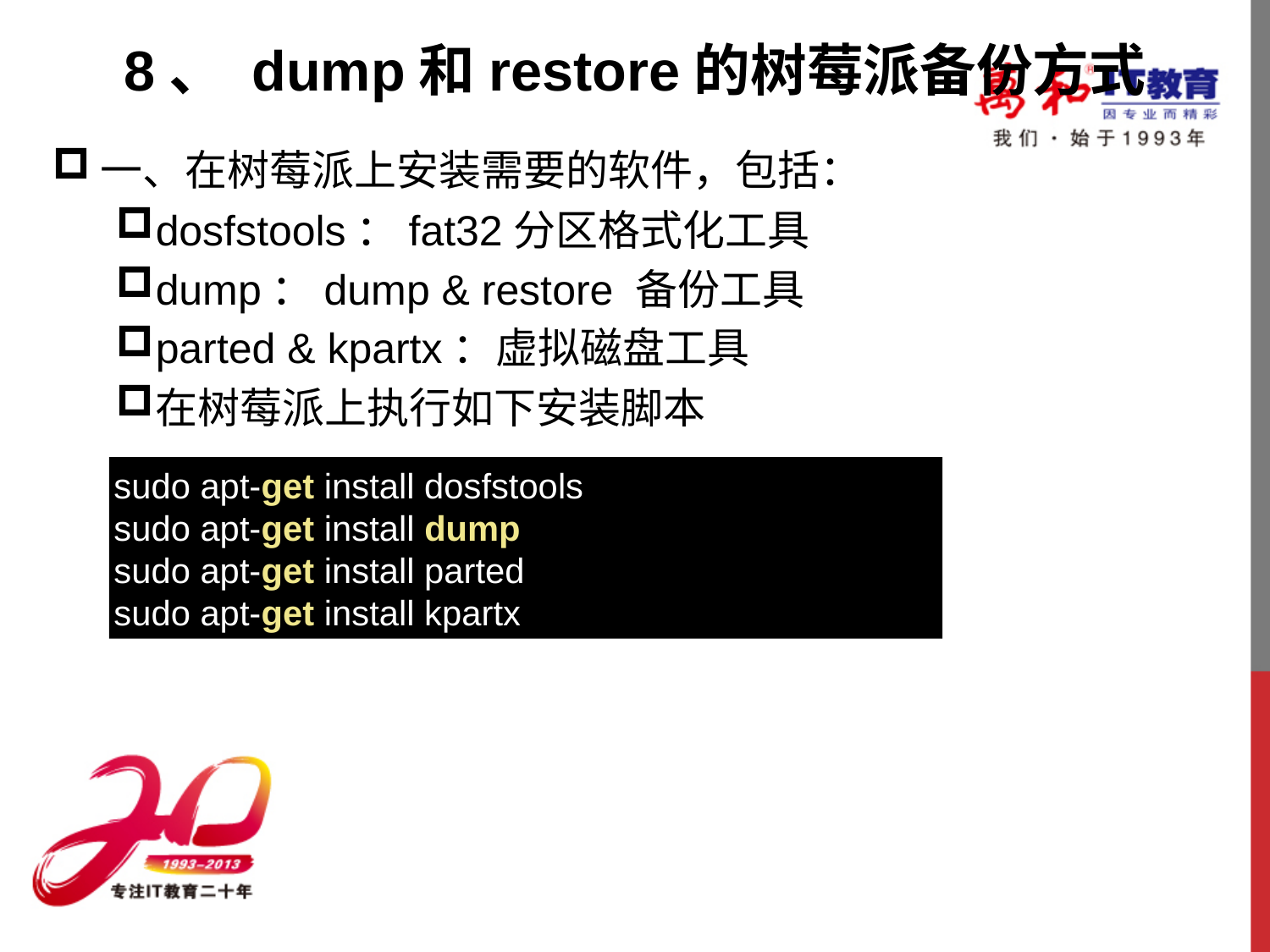

# 8、 dump和restore的树莓派备份方式
一、在树莓派上安装需要的软件，包括：
dosfstools：fat32分区格式化工具
dump：dump & restore 备份工具
parted & kpartx：虚拟磁盘工具
在树莓派上执行如下安装脚本

sudo apt-get install dosfstools
sudo apt-get install dump
sudo apt-get install parted
sudo apt-get install kpartx